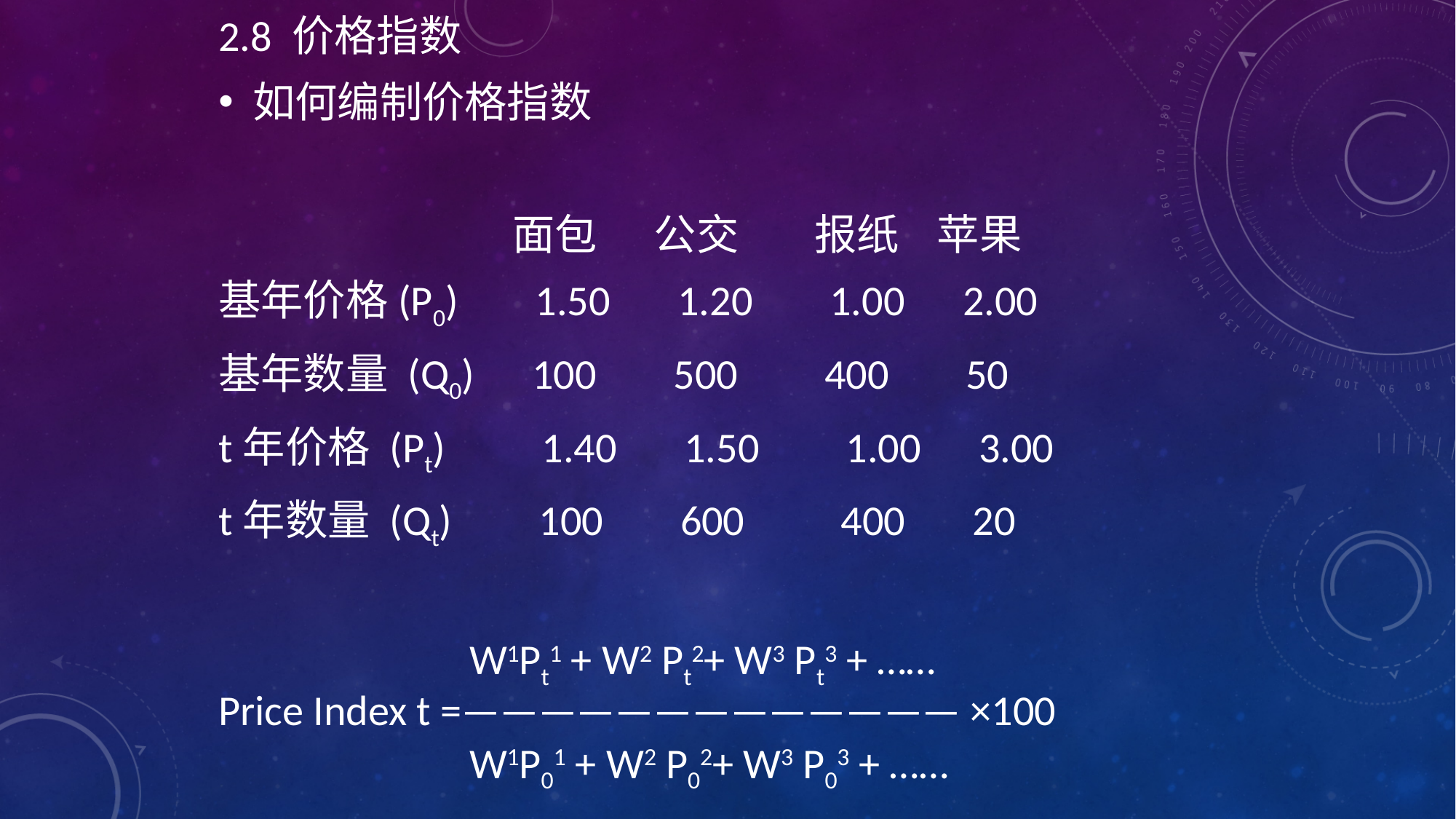

2.8 价格指数
如何编制价格指数

                              面包      公交        报纸    苹果
基年价格(P0)        1.50       1.20        1.00      2.00
基年数量 (Q0)      100        500         400        50
t年价格 (Pt)          1.40       1.50         1.00      3.00
t年数量 (Qt)         100        600          400       20

                          W1Pt1 + W2 Pt2+ W3 Pt3 + ……
Price Index t =————————————— ×100
                          W1P01 + W2 P02+ W3 P03 + ……